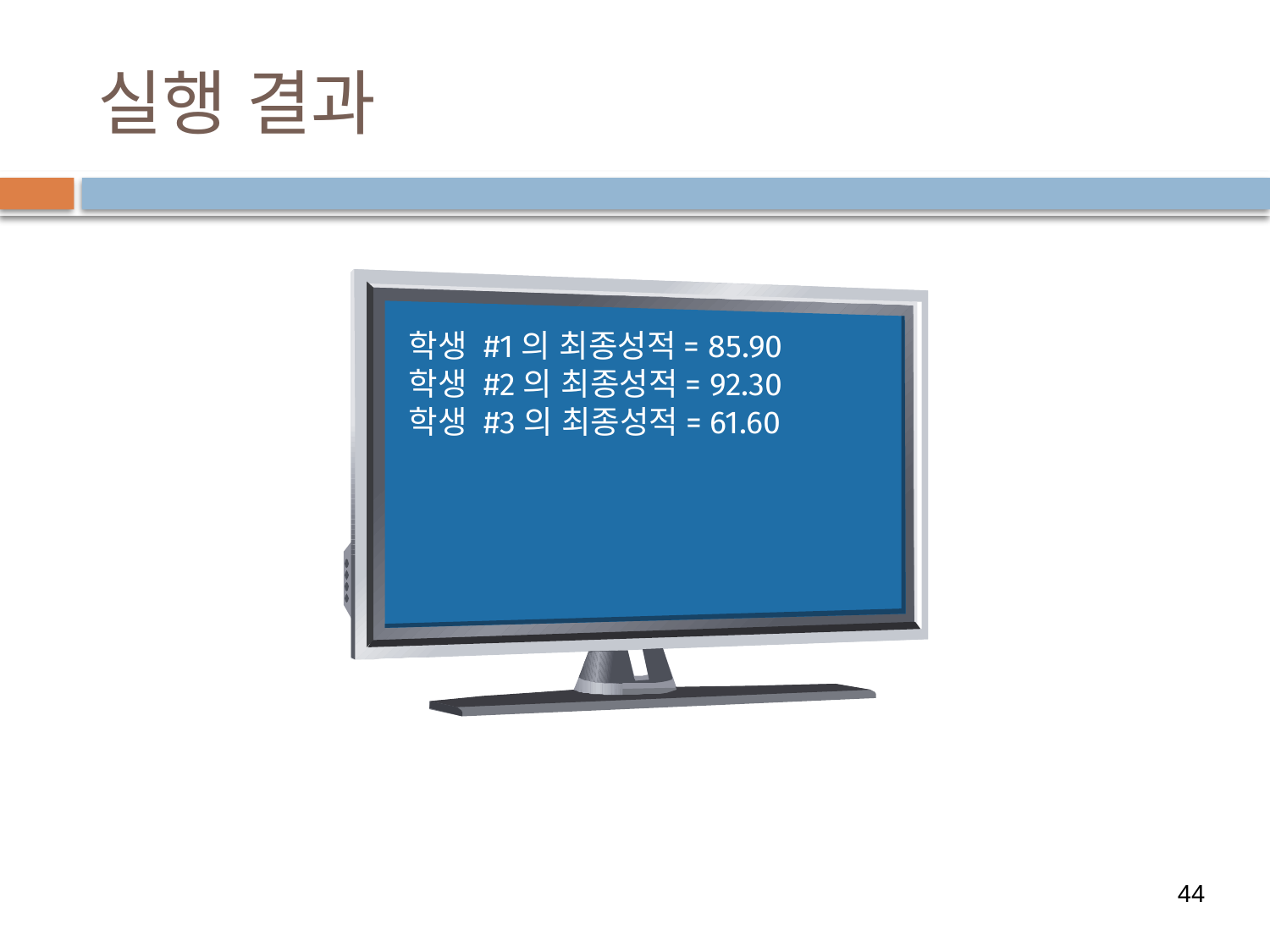

# 실행 결과

학생 #1의 최종성적= 85.90
학생 #2의 최종성적= 92.30
학생 #3의 최종성적= 61.60
44